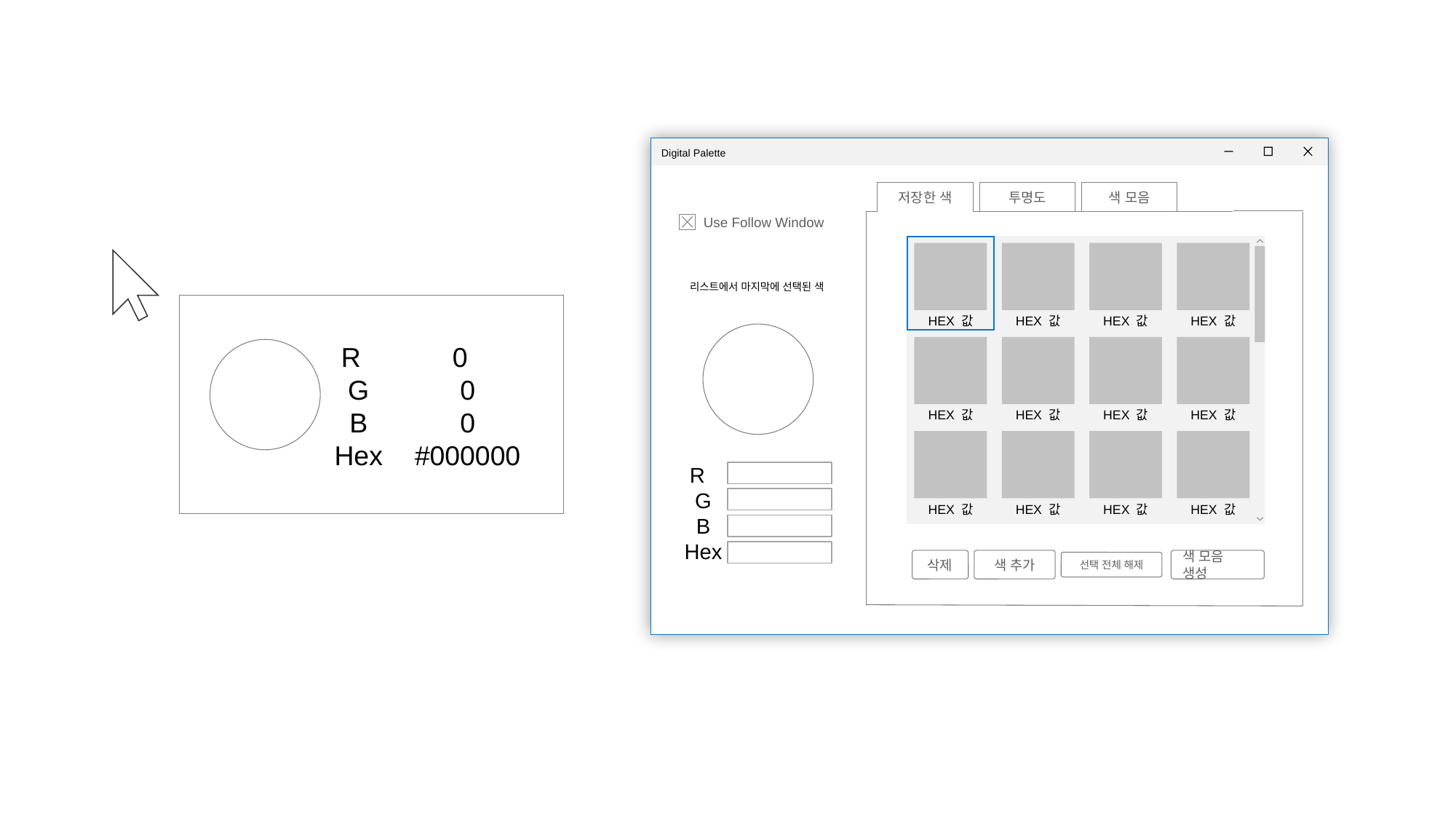

Digital Palette

저장한 색
색 모음
투명도
Use Follow Window

HEX 값
HEX 값
HEX 값
HEX 값

HEX 값
HEX 값
HEX 값
HEX 값

HEX 값
HEX 값
HEX 값
HEX 값

R
G
B
Hex
0
0
0
#000000
리스트에서 마지막에 선택된 색

R
G
B
Hex

삭제
색 추가
색 모음 생성
선택 전체 해제